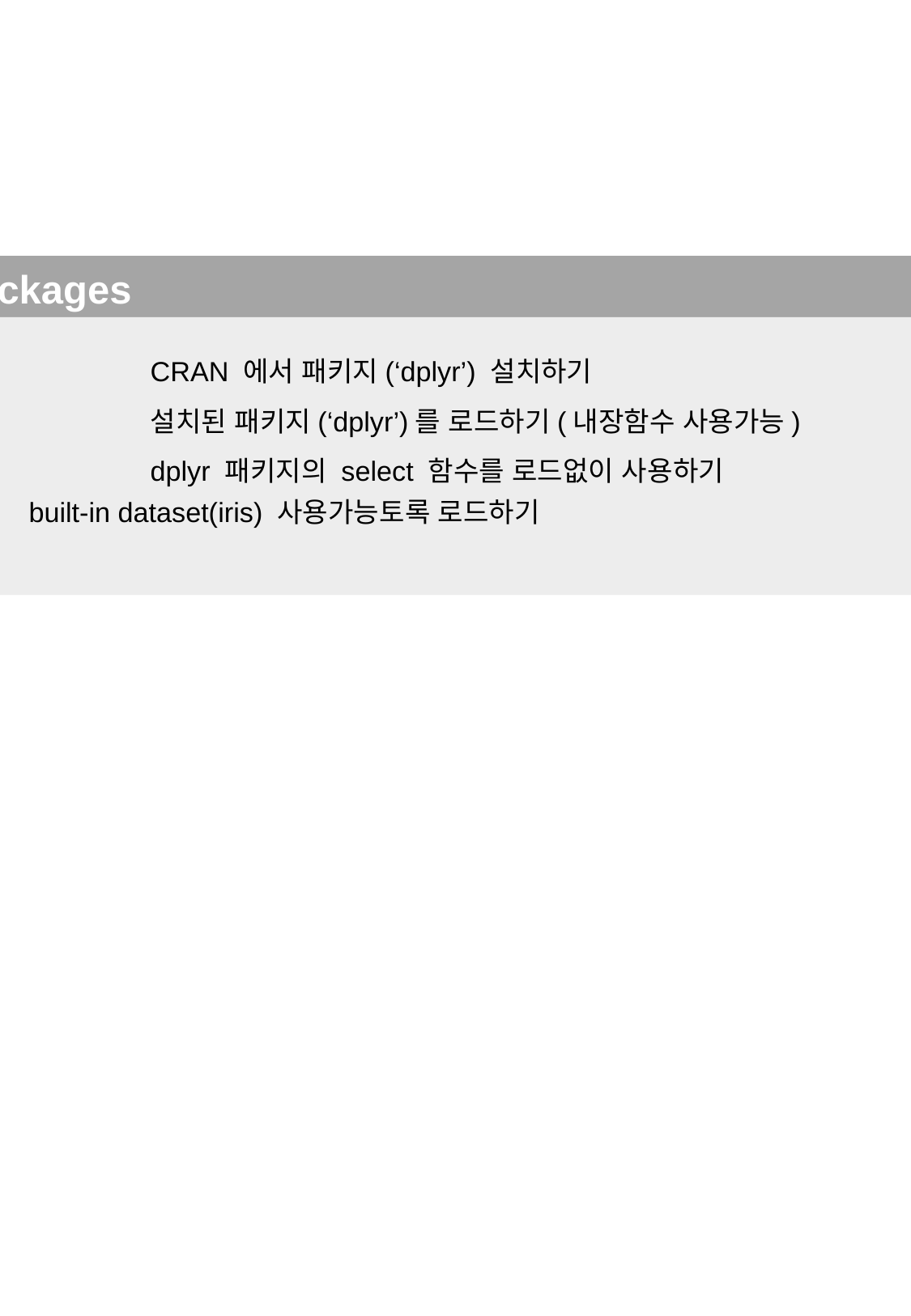

패키지   Using Packages

install.packages(‘dplyr’)		CRAN 에서 패키지(‘dplyr’) 설치하기
library(dplyr) 			설치된 패키지(‘dplyr’)를 로드하기(내장함수 사용가능)
dplyr::select			dplyr 패키지의 select 함수를 로드없이 사용하기
data(iris)			built-in dataset(iris) 사용가능토록 로드하기